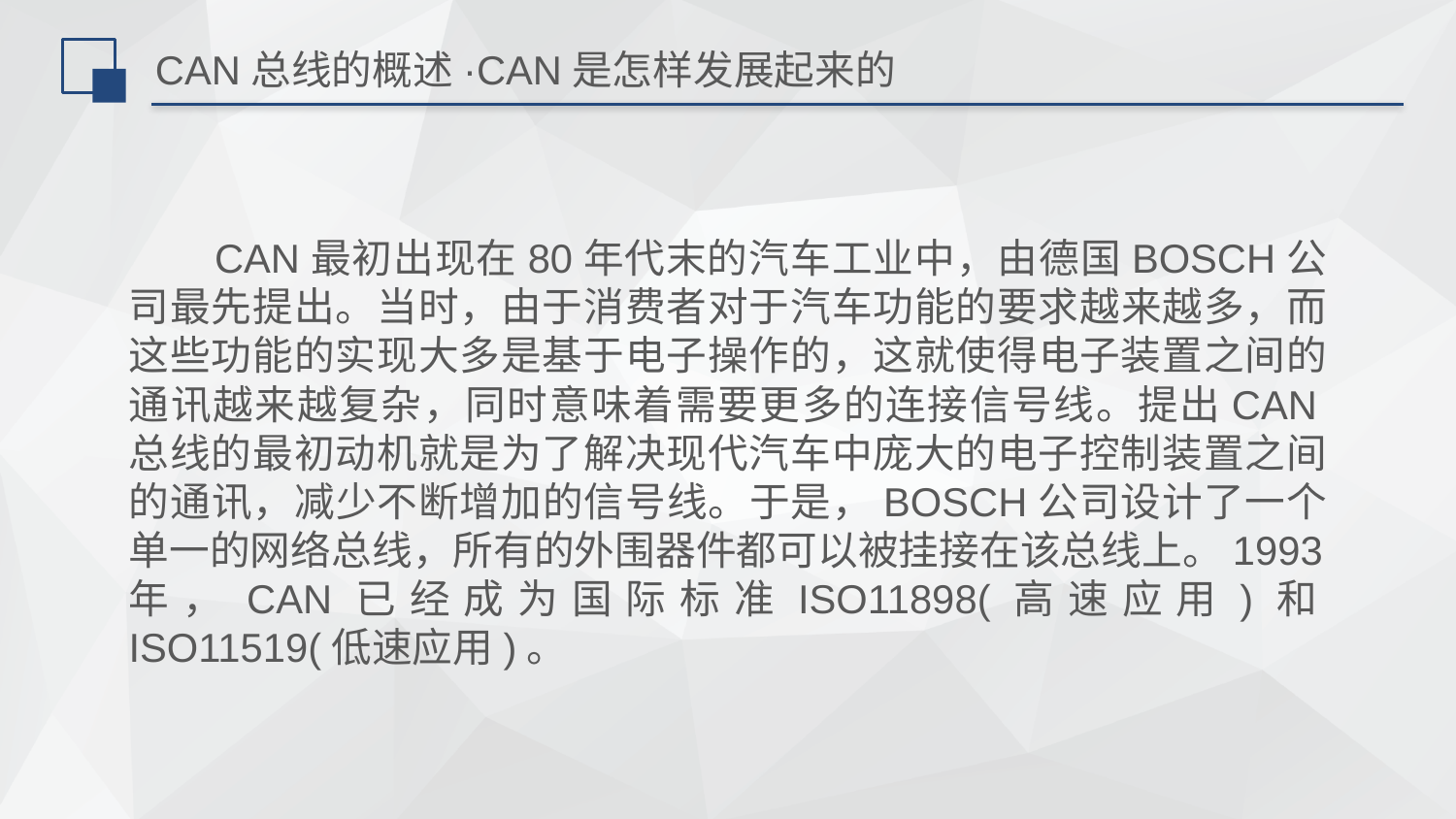

# CAN总线的概述·CAN是怎样发展起来的
CAN最初出现在80年代末的汽车工业中，由德国BOSCH公司最先提出。当时，由于消费者对于汽车功能的要求越来越多，而这些功能的实现大多是基于电子操作的，这就使得电子装置之间的通讯越来越复杂，同时意味着需要更多的连接信号线。提出CAN总线的最初动机就是为了解决现代汽车中庞大的电子控制装置之间的通讯，减少不断增加的信号线。于是，BOSCH公司设计了一个单一的网络总线，所有的外围器件都可以被挂接在该总线上。1993年，CAN已经成为国际标准ISO11898(高速应用)和ISO11519(低速应用)。